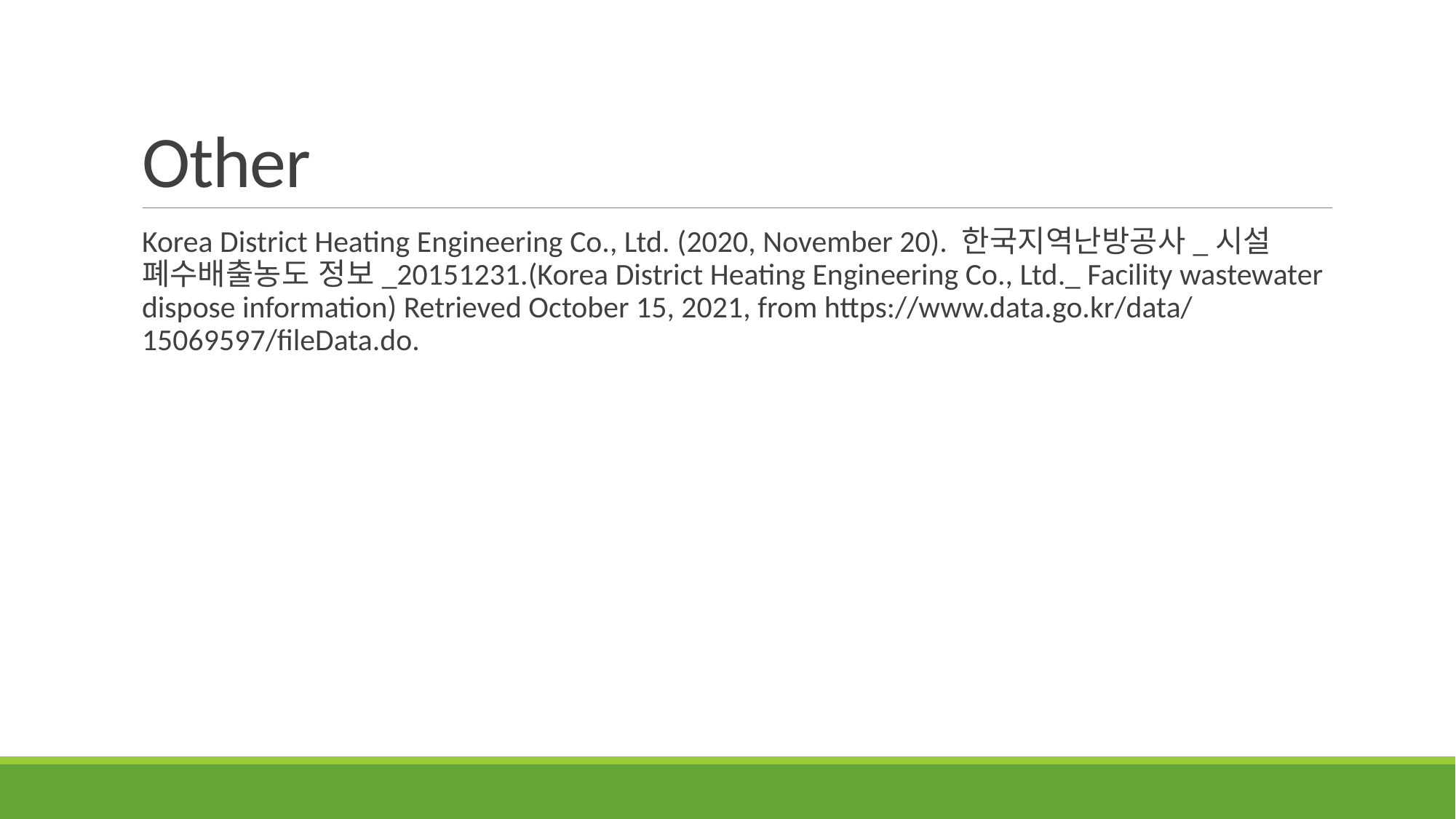

# Other
Korea District Heating Engineering Co., Ltd. (2020, November 20). 한국지역난방공사_시설 폐수배출농도 정보_20151231.(Korea District Heating Engineering Co., Ltd._ Facility wastewater dispose information) Retrieved October 15, 2021, from https://www.data.go.kr/data/15069597/fileData.do.